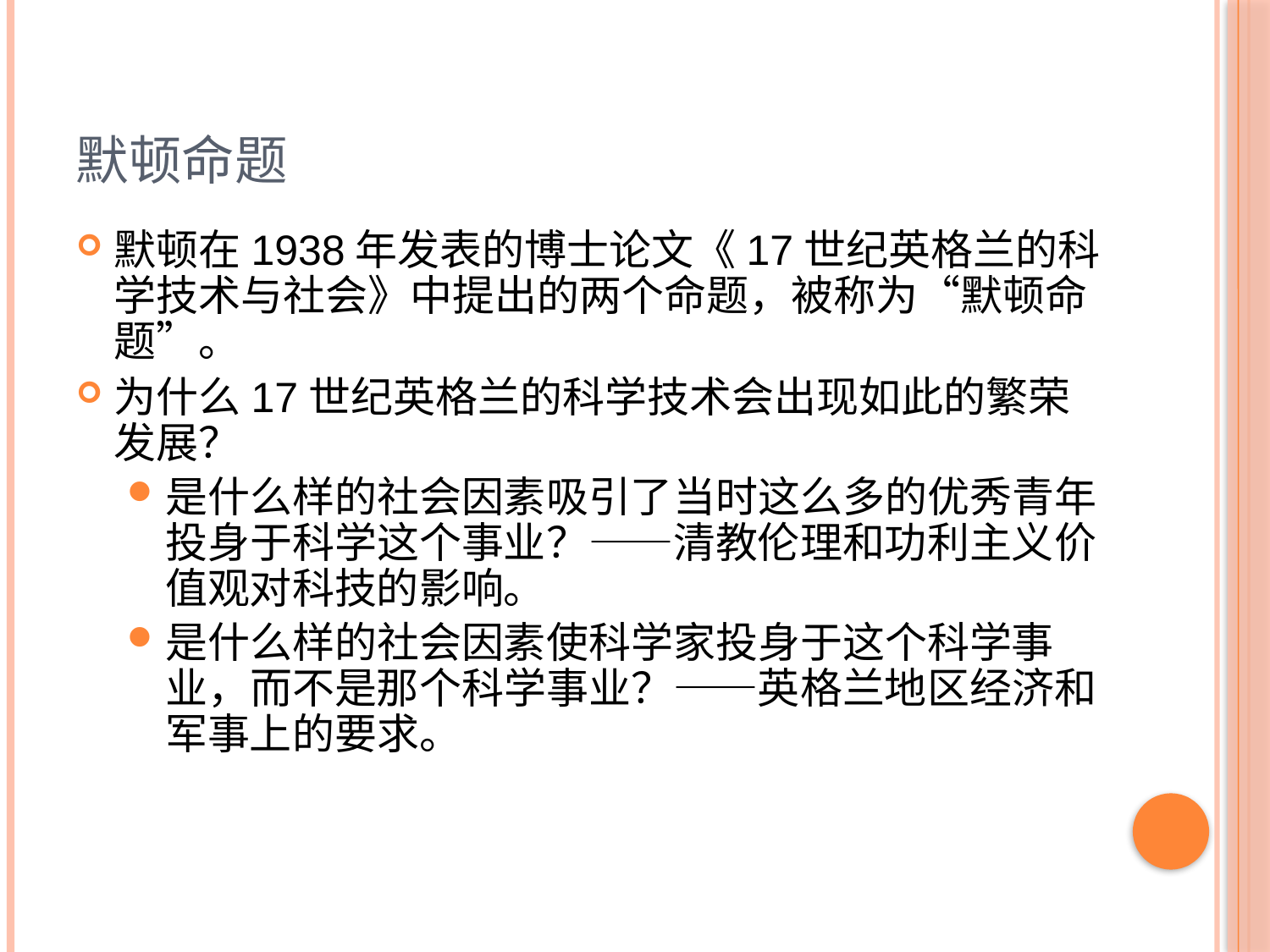

# 默顿命题
默顿在1938年发表的博士论文《17世纪英格兰的科学技术与社会》中提出的两个命题，被称为“默顿命题”。
为什么17世纪英格兰的科学技术会出现如此的繁荣发展？
是什么样的社会因素吸引了当时这么多的优秀青年投身于科学这个事业？——清教伦理和功利主义价值观对科技的影响。
是什么样的社会因素使科学家投身于这个科学事业，而不是那个科学事业？——英格兰地区经济和军事上的要求。